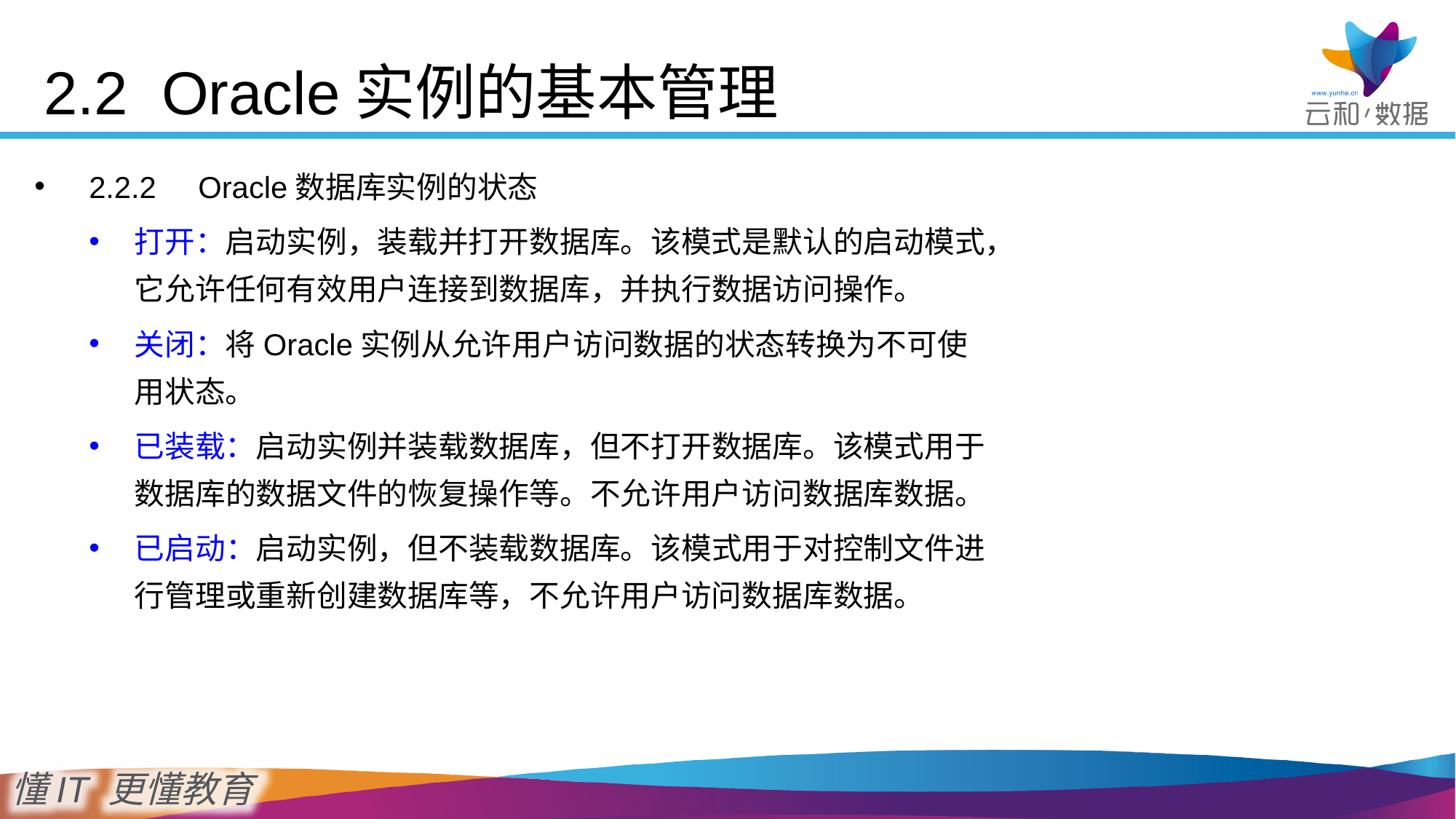

# 2.2  Oracle实例的基本管理
2.2.2	Oracle数据库实例的状态
打开：启动实例，装载并打开数据库。该模式是默认的启动模式，它允许任何有效用户连接到数据库，并执行数据访问操作。
关闭：将Oracle实例从允许用户访问数据的状态转换为不可使用状态。
已装载：启动实例并装载数据库，但不打开数据库。该模式用于数据库的数据文件的恢复操作等。不允许用户访问数据库数据。
已启动：启动实例，但不装载数据库。该模式用于对控制文件进行管理或重新创建数据库等，不允许用户访问数据库数据。